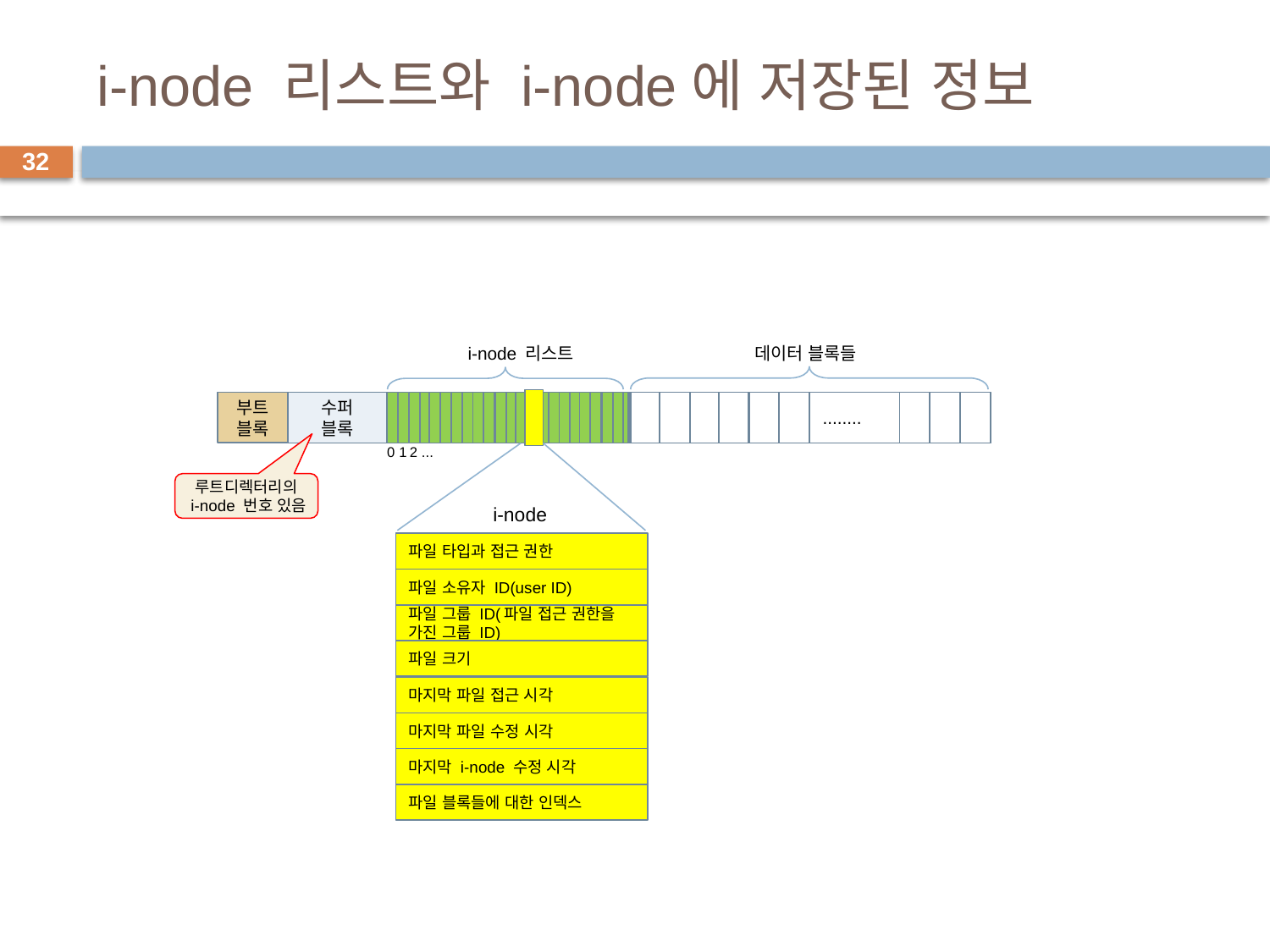

# i-node 리스트와 i-node에 저장된 정보
32

데이터 블록들
i-node 리스트

부트
블록
수퍼
블록

             ........

0
1
2 ...
루트디렉터리의
 i-node 번호 있음
i-node
파일 타입과 접근 권한
파일 소유자 ID(user ID)
파일 그룹 ID(파일 접근 권한을 가진 그룹 ID)
파일 크기
마지막 파일 접근 시각
마지막 파일 수정 시각
마지막 i-node 수정 시각
파일 블록들에 대한 인덱스